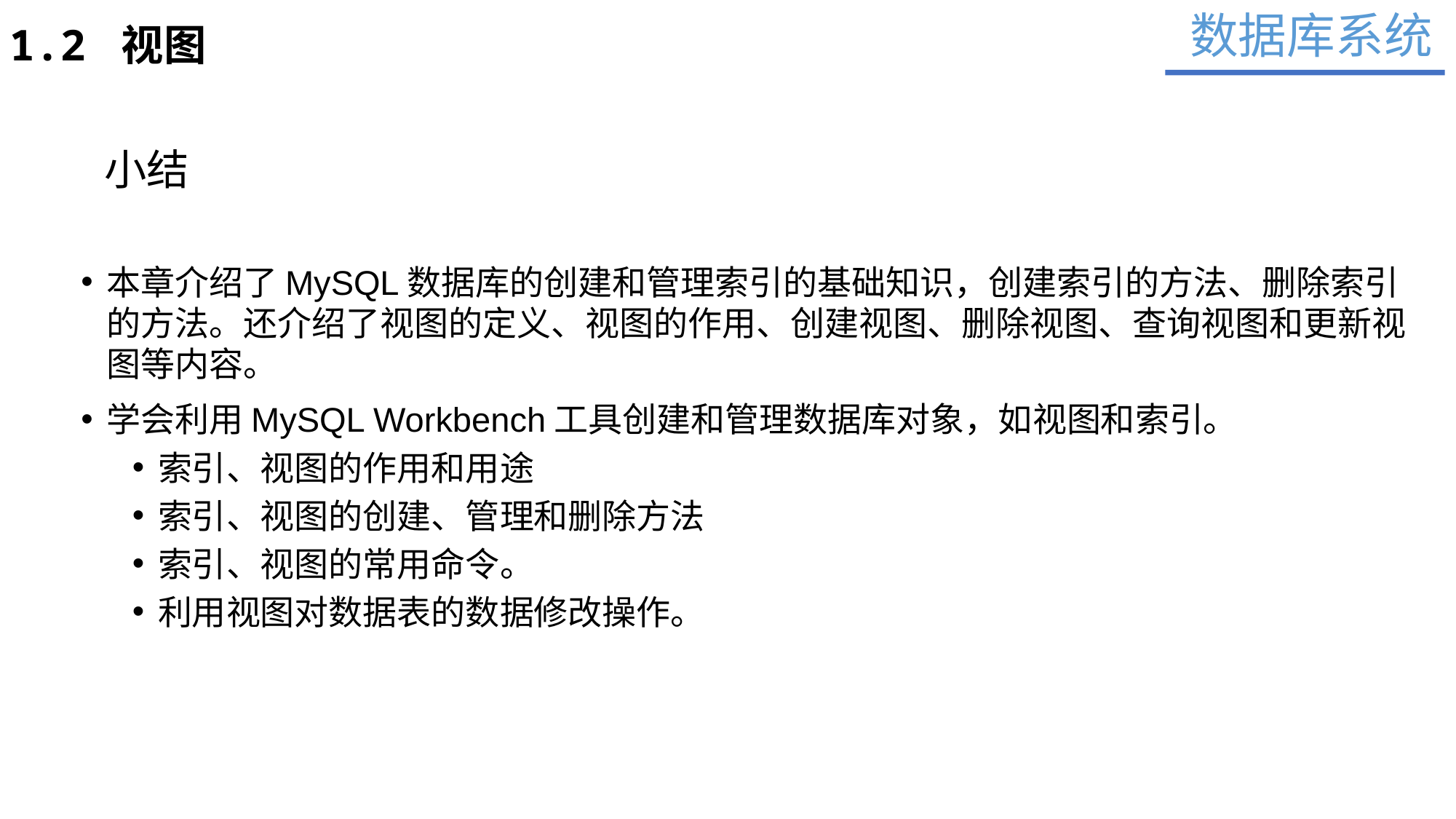

数据库系统
1.2 视图

小结
本章介绍了MySQL数据库的创建和管理索引的基础知识，创建索引的方法、删除索引的方法。还介绍了视图的定义、视图的作用、创建视图、删除视图、查询视图和更新视图等内容。
学会利用MySQL Workbench工具创建和管理数据库对象，如视图和索引。
索引、视图的作用和用途
索引、视图的创建、管理和删除方法
索引、视图的常用命令。
利用视图对数据表的数据修改操作。